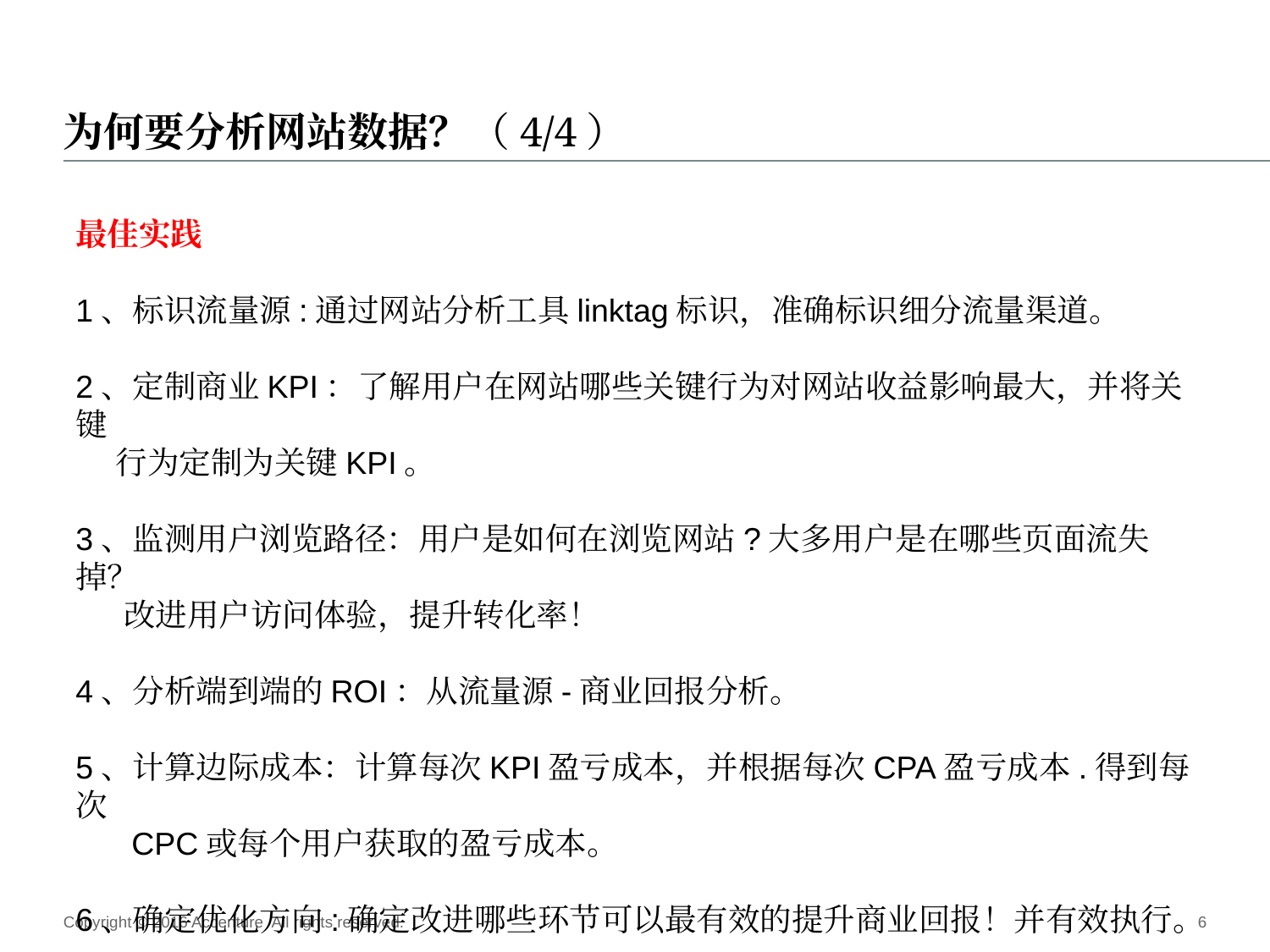

# 为何要分析网站数据？（4/4）
最佳实践
1、标识流量源:通过网站分析工具linktag标识，准确标识细分流量渠道。
2、定制商业KPI：了解用户在网站哪些关键行为对网站收益影响最大，并将关键
     行为定制为关键KPI。
3、监测用户浏览路径：用户是如何在浏览网站?大多用户是在哪些页面流失掉？
      改进用户访问体验，提升转化率！
4、分析端到端的ROI：从流量源-商业回报分析。
5、计算边际成本：计算每次KPI盈亏成本，并根据每次CPA盈亏成本.得到每次
      CPC或每个用户获取的盈亏成本。
6、确定优化方向:确定改进哪些环节可以最有效的提升商业回报！并有效执行。
Copyright © 2016 Accenture  All rights reserved.
6